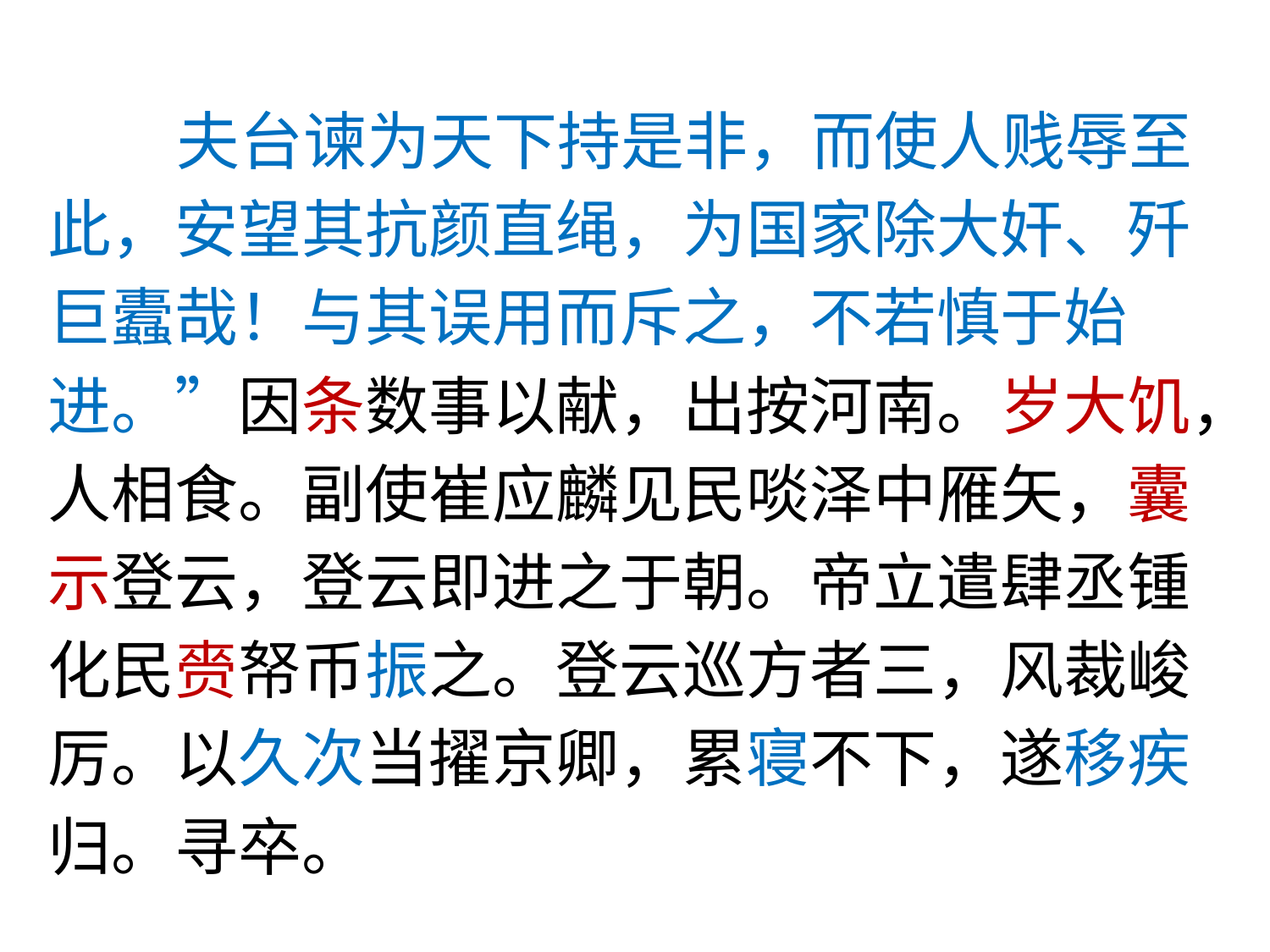

夫台谏为天下持是非，而使人贱辱至此，安望其抗颜直绳，为国家除大奸、歼巨蠹哉！与其误用而斥之，不若慎于始进。”因条数事以献，出按河南。岁大饥，人相食。副使崔应麟见民啖泽中雁矢，囊示登云，登云即进之于朝。帝立遣肆丞锺化民赍帑币振之。登云巡方者三，风裁峻厉。以久次当擢京卿，累寝不下，遂移疾归。寻卒。